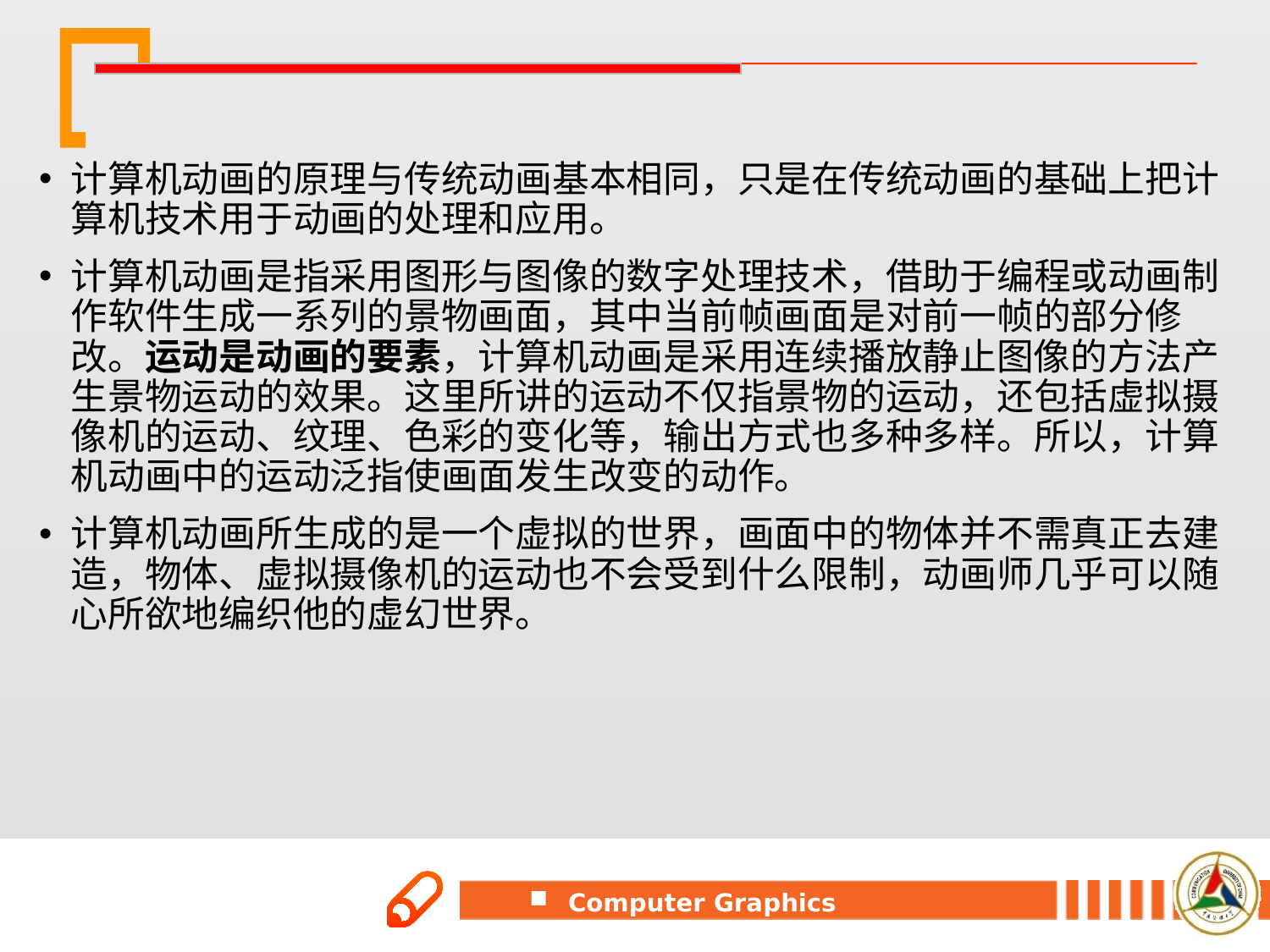

计算机动画的原理与传统动画基本相同，只是在传统动画的基础上把计算机技术用于动画的处理和应用。
计算机动画是指采用图形与图像的数字处理技术，借助于编程或动画制作软件生成一系列的景物画面，其中当前帧画面是对前一帧的部分修改。运动是动画的要素，计算机动画是采用连续播放静止图像的方法产生景物运动的效果。这里所讲的运动不仅指景物的运动，还包括虚拟摄像机的运动、纹理、色彩的变化等，输出方式也多种多样。所以，计算机动画中的运动泛指使画面发生改变的动作。
计算机动画所生成的是一个虚拟的世界，画面中的物体并不需真正去建造，物体、虚拟摄像机的运动也不会受到什么限制，动画师几乎可以随心所欲地编织他的虚幻世界。